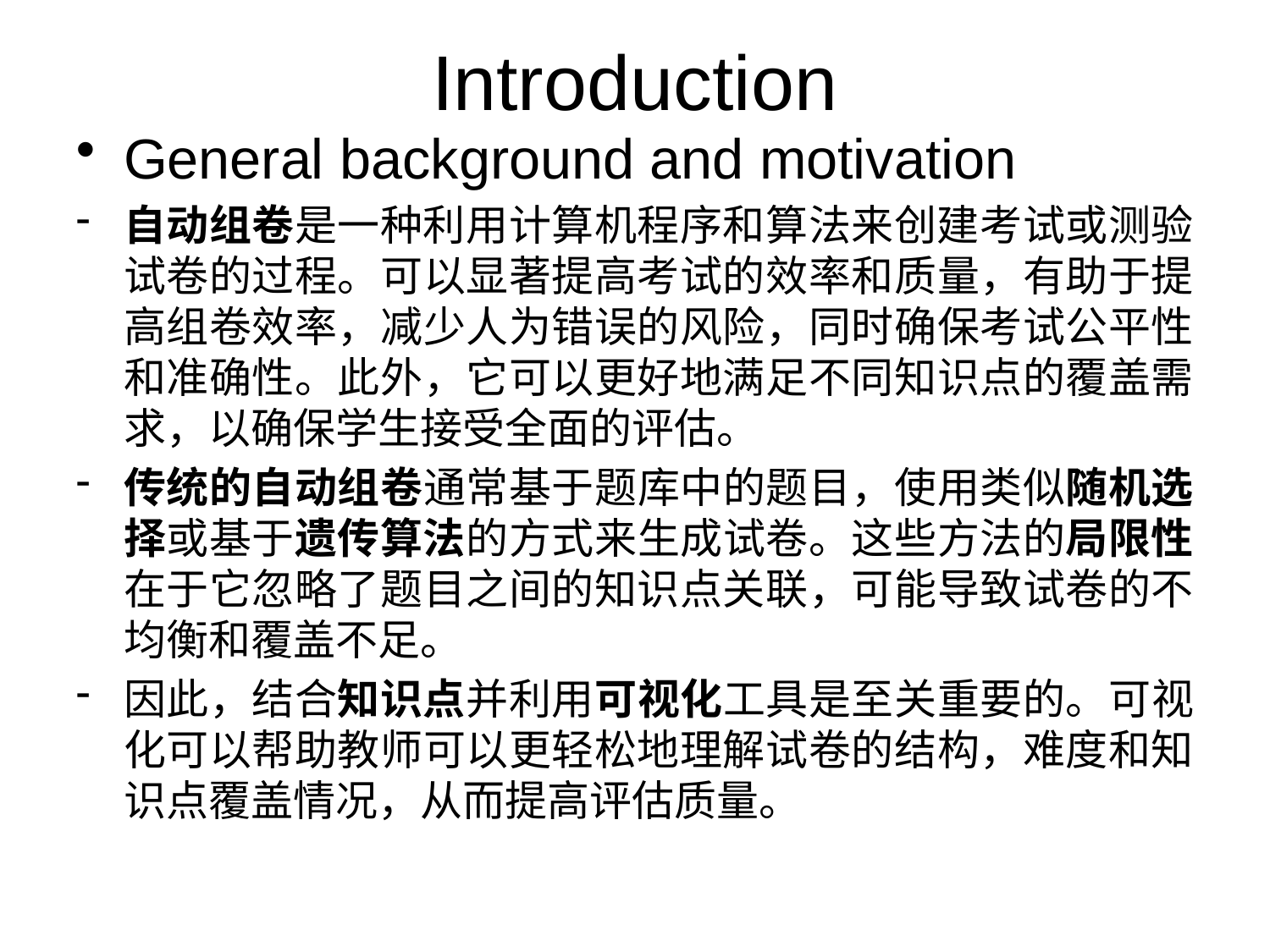

# Introduction
General background and motivation
自动组卷是一种利用计算机程序和算法来创建考试或测验试卷的过程。可以显著提高考试的效率和质量，有助于提高组卷效率，减少人为错误的风险，同时确保考试公平性和准确性。此外，它可以更好地满足不同知识点的覆盖需求，以确保学生接受全面的评估。
传统的自动组卷通常基于题库中的题目，使用类似随机选择或基于遗传算法的方式来生成试卷。这些方法的局限性在于它忽略了题目之间的知识点关联，可能导致试卷的不均衡和覆盖不足。
因此，结合知识点并利用可视化工具是至关重要的。可视化可以帮助教师可以更轻松地理解试卷的结构，难度和知识点覆盖情况，从而提高评估质量。